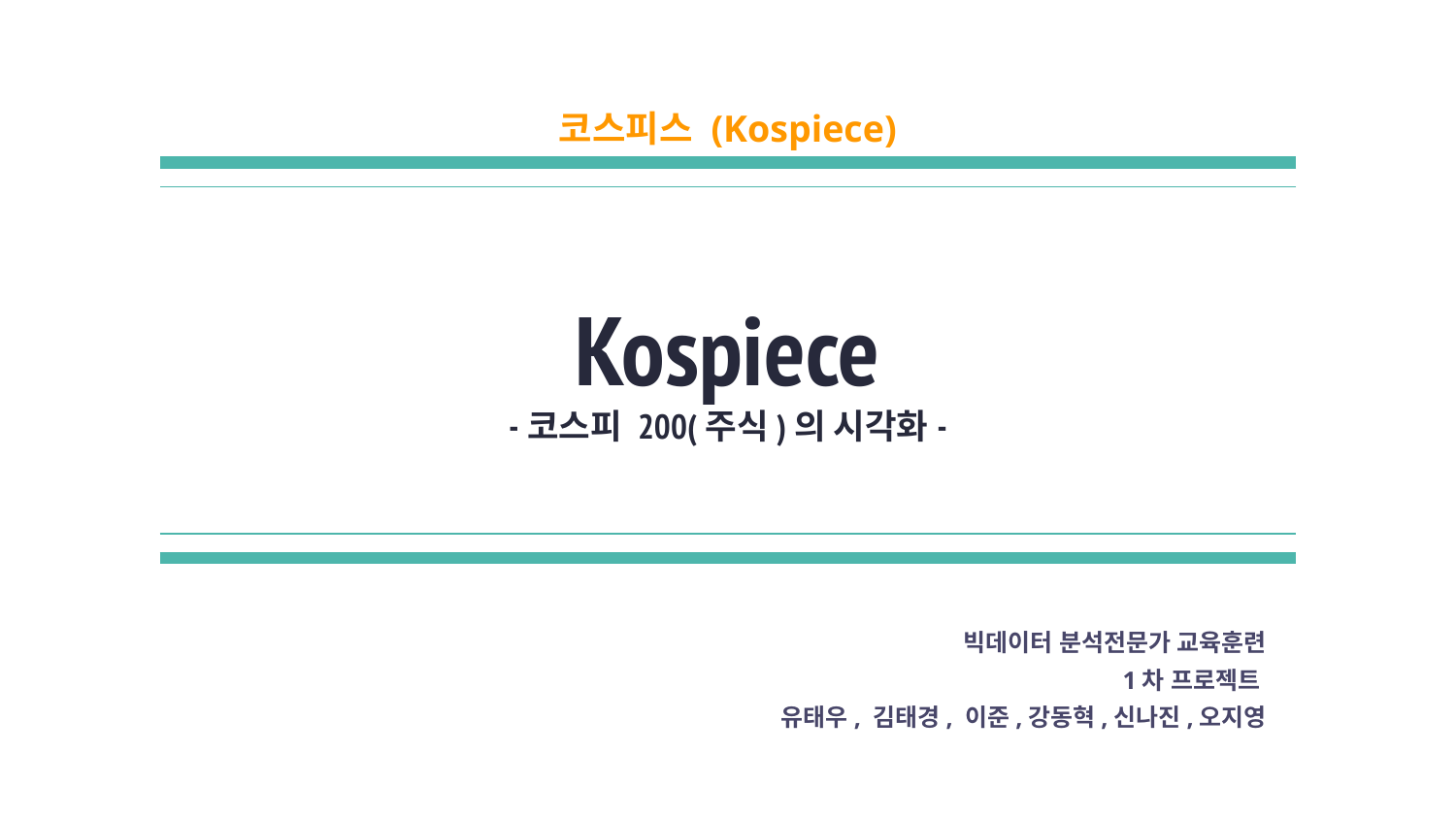

코스피스 (Kospiece)
# Kospiece
-코스피 200(주식)의 시각화-
빅데이터 분석전문가 교육훈련
1차 프로젝트
유태우, 김태경, 이준,강동혁,신나진,오지영